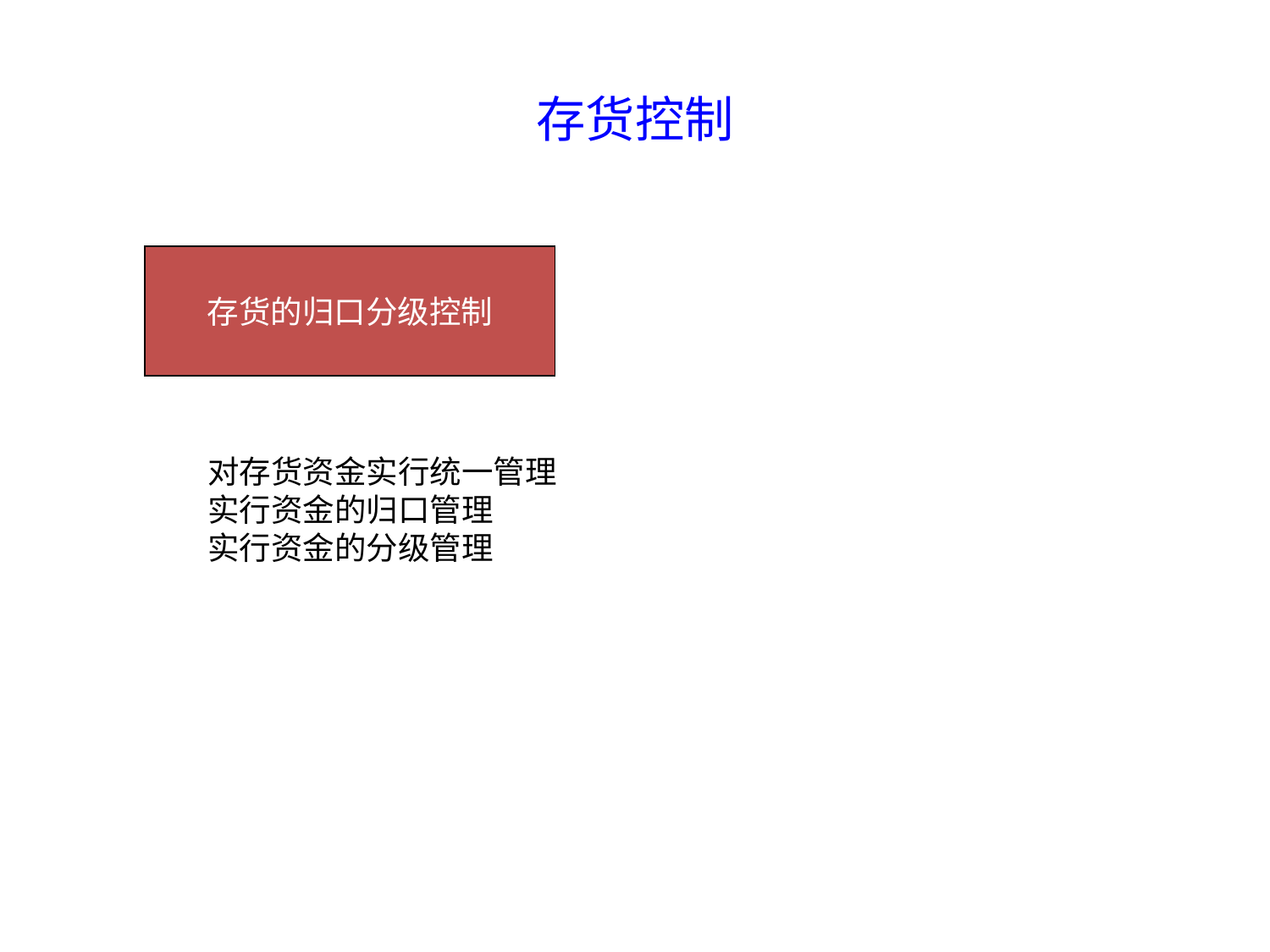

存货控制
存货的归口分级控制
对存货资金实行统一管理
实行资金的归口管理
实行资金的分级管理